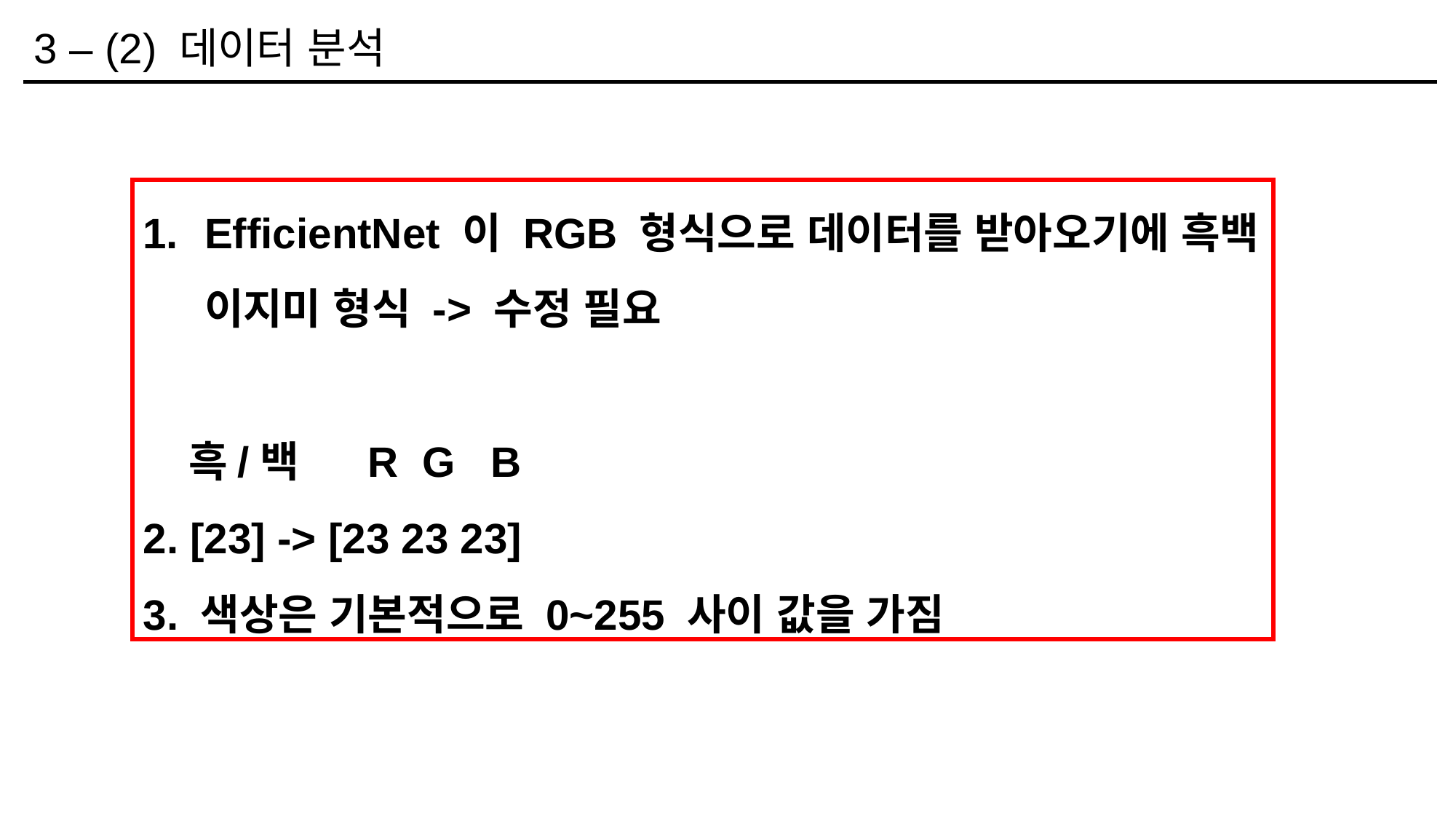

3 – (2) 데이터 분석
EfficientNet 이 RGB 형식으로 데이터를 받아오기에 흑백 이지미 형식 -> 수정 필요

   흑/백     R  G   B
2. [23] -> [23 23 23]
3. 색상은 기본적으로 0~255 사이 값을 가짐